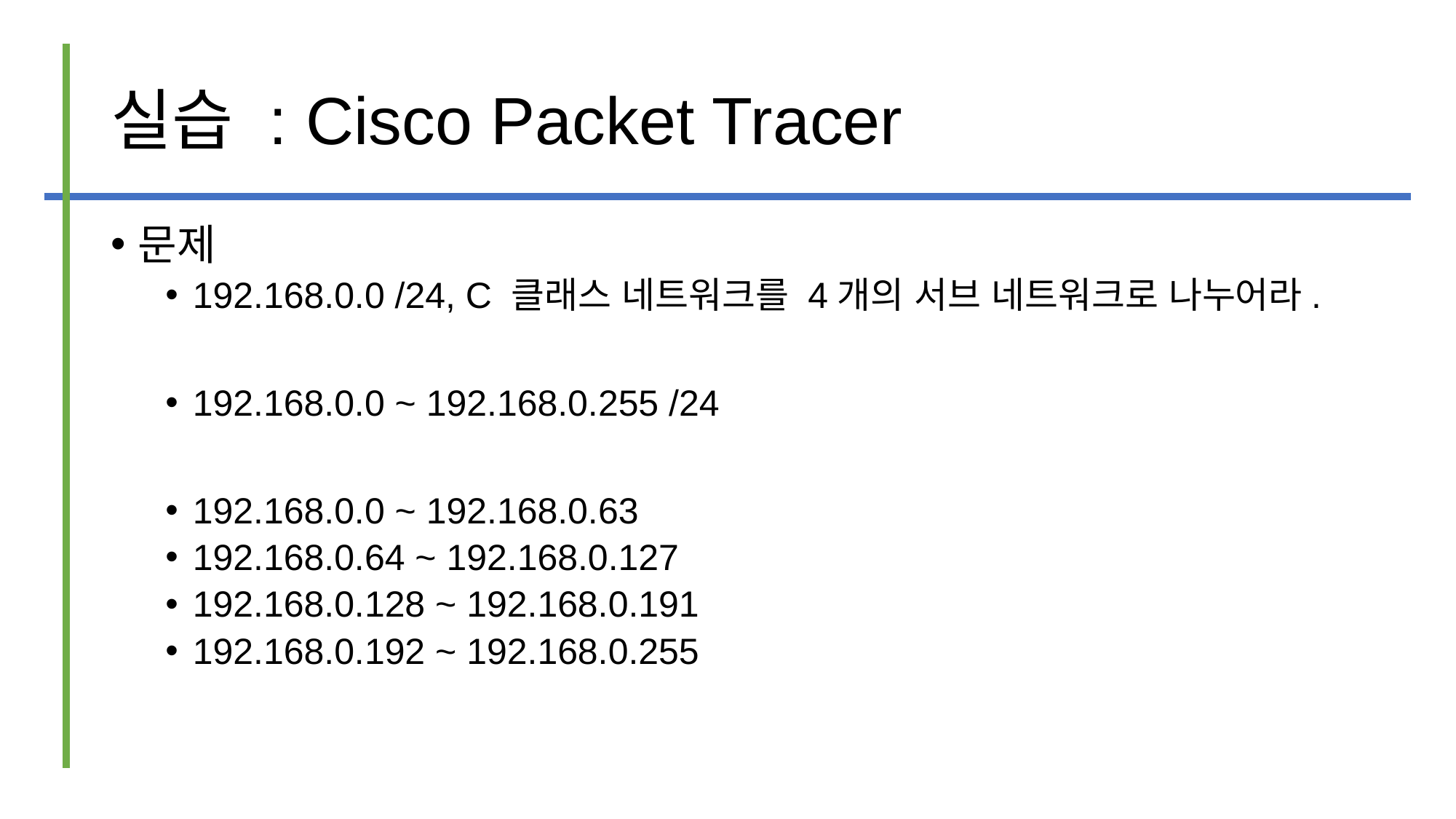

# 실습 : Cisco Packet Tracer
문제
192.168.0.0 /24, C 클래스 네트워크를 4개의 서브 네트워크로 나누어라.

192.168.0.0 ~ 192.168.0.255 /24

192.168.0.0 ~ 192.168.0.63
192.168.0.64 ~ 192.168.0.127
192.168.0.128 ~ 192.168.0.191
192.168.0.192 ~ 192.168.0.255